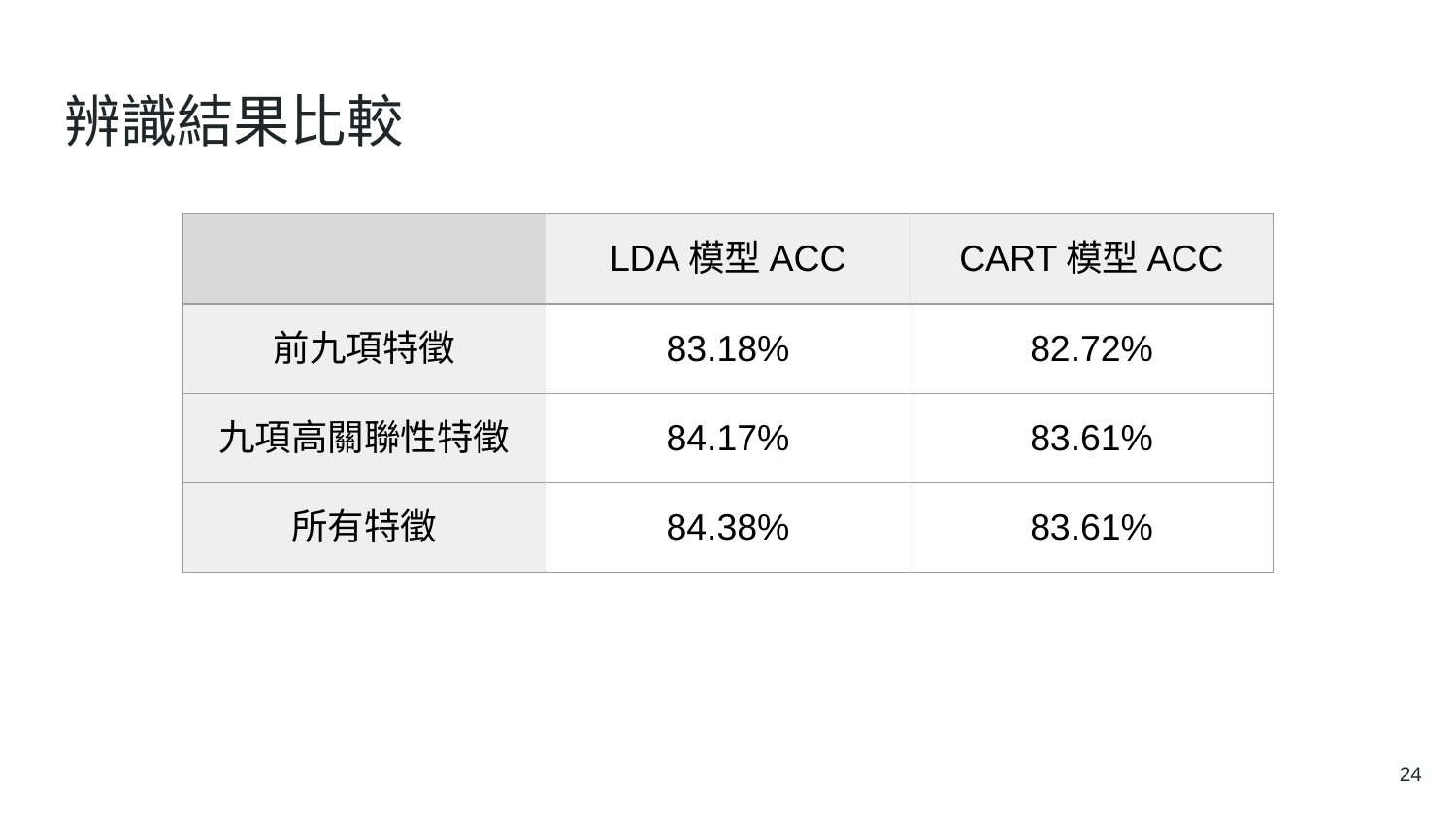

# 辨識結果比較
|  | LDA模型ACC | CART模型ACC |
| --- | --- | --- |
| 前九項特徵 | 83.18% | 82.72% |
| 九項高關聯性特徵 | 84.17% | 83.61% |
| 所有特徵 | 84.38% | 83.61% |
24